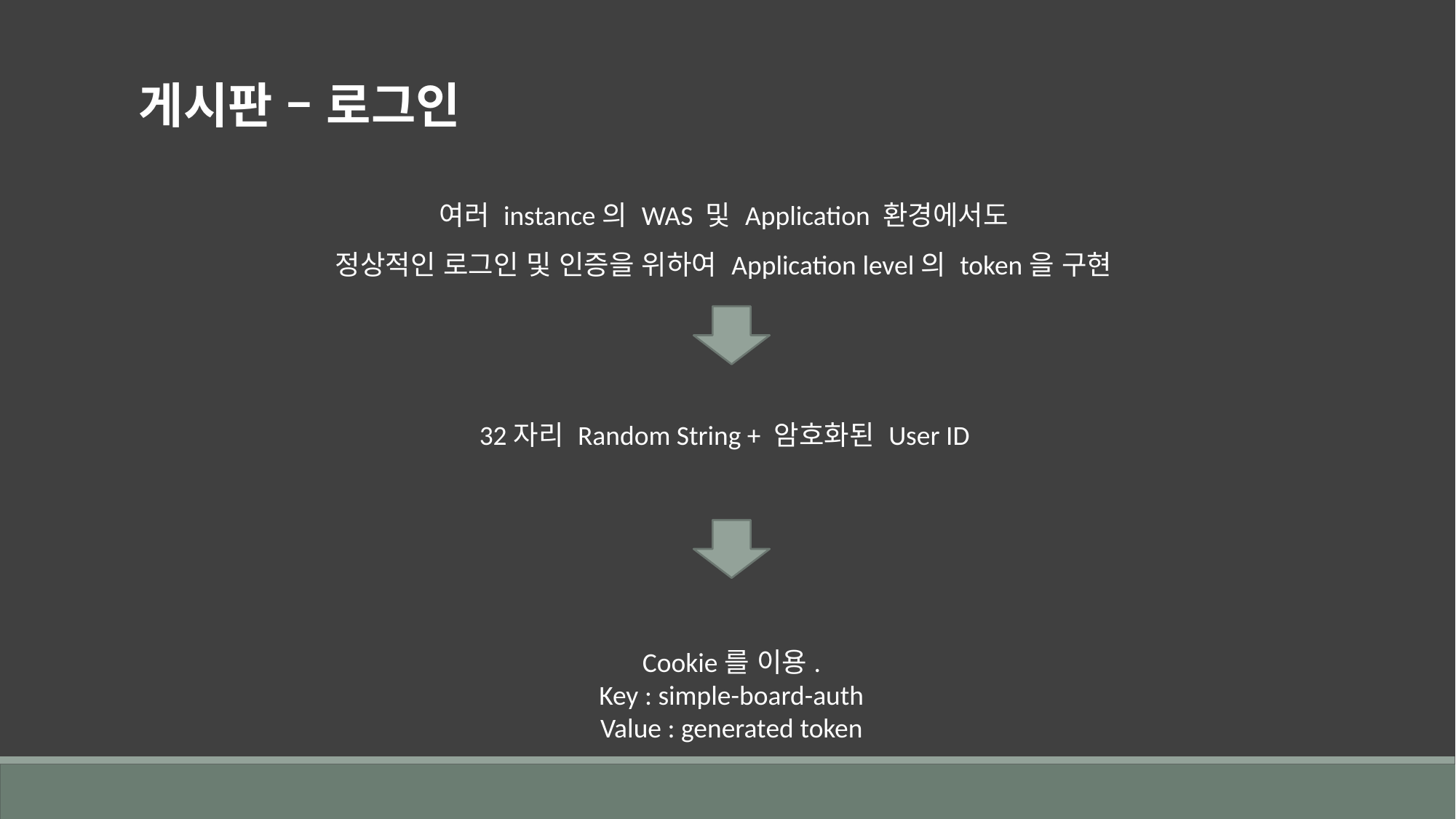

게시판 – 로그인
여러 instance의 WAS 및 Application 환경에서도
정상적인 로그인 및 인증을 위하여 Application level의 token을 구현

32자리 Random String + 암호화된 User ID

Cookie를 이용.
Key : simple-board-auth
Value : generated token